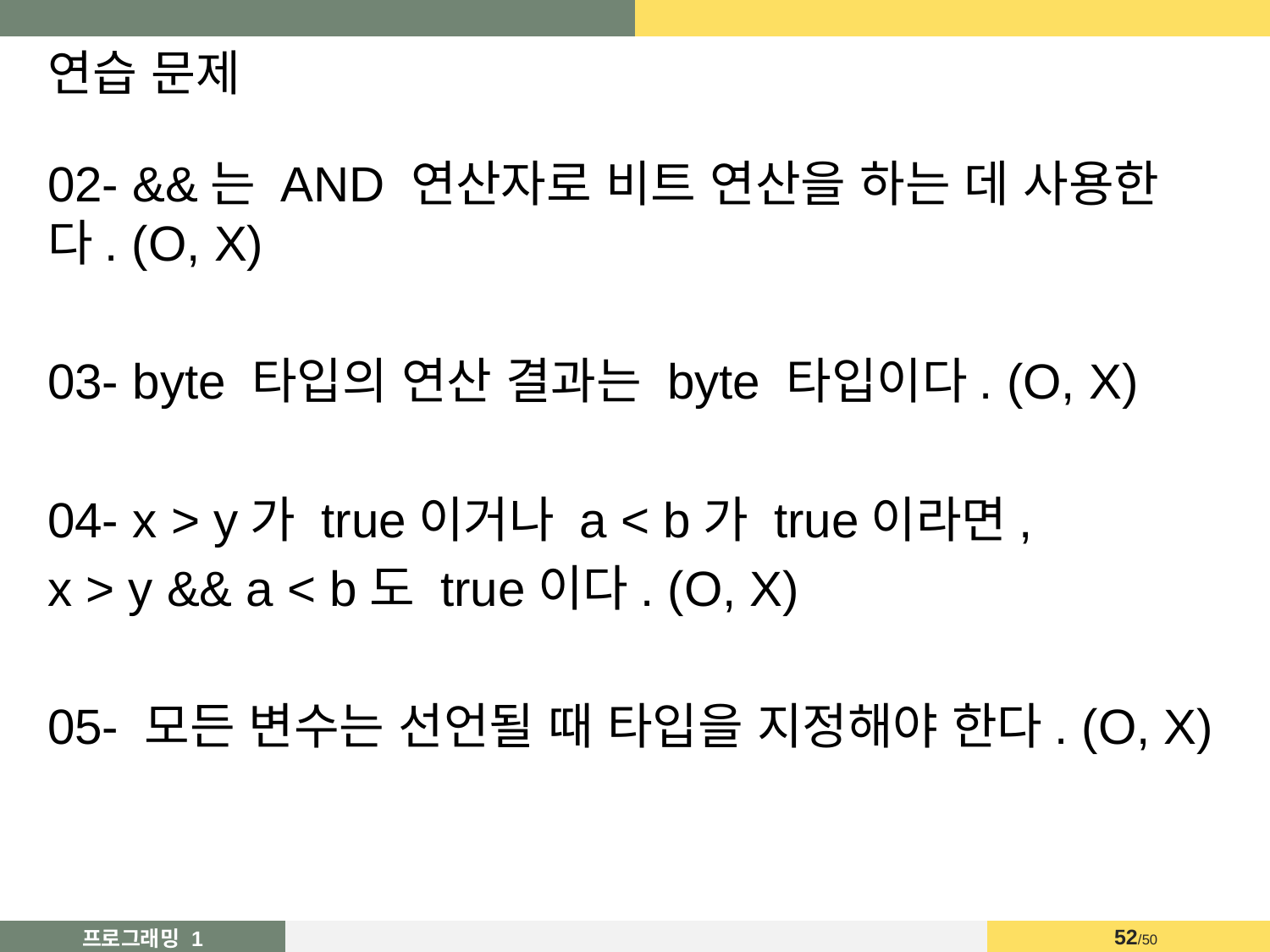

# 연습 문제
02- &&는 AND 연산자로 비트 연산을 하는 데 사용한다. (O, X)

03- byte 타입의 연산 결과는 byte 타입이다. (O, X)

04- x > y가 true이거나 a < b가 true이라면,
x > y && a < b도 true이다. (O, X)

05- 모든 변수는 선언될 때 타입을 지정해야 한다. (O, X)